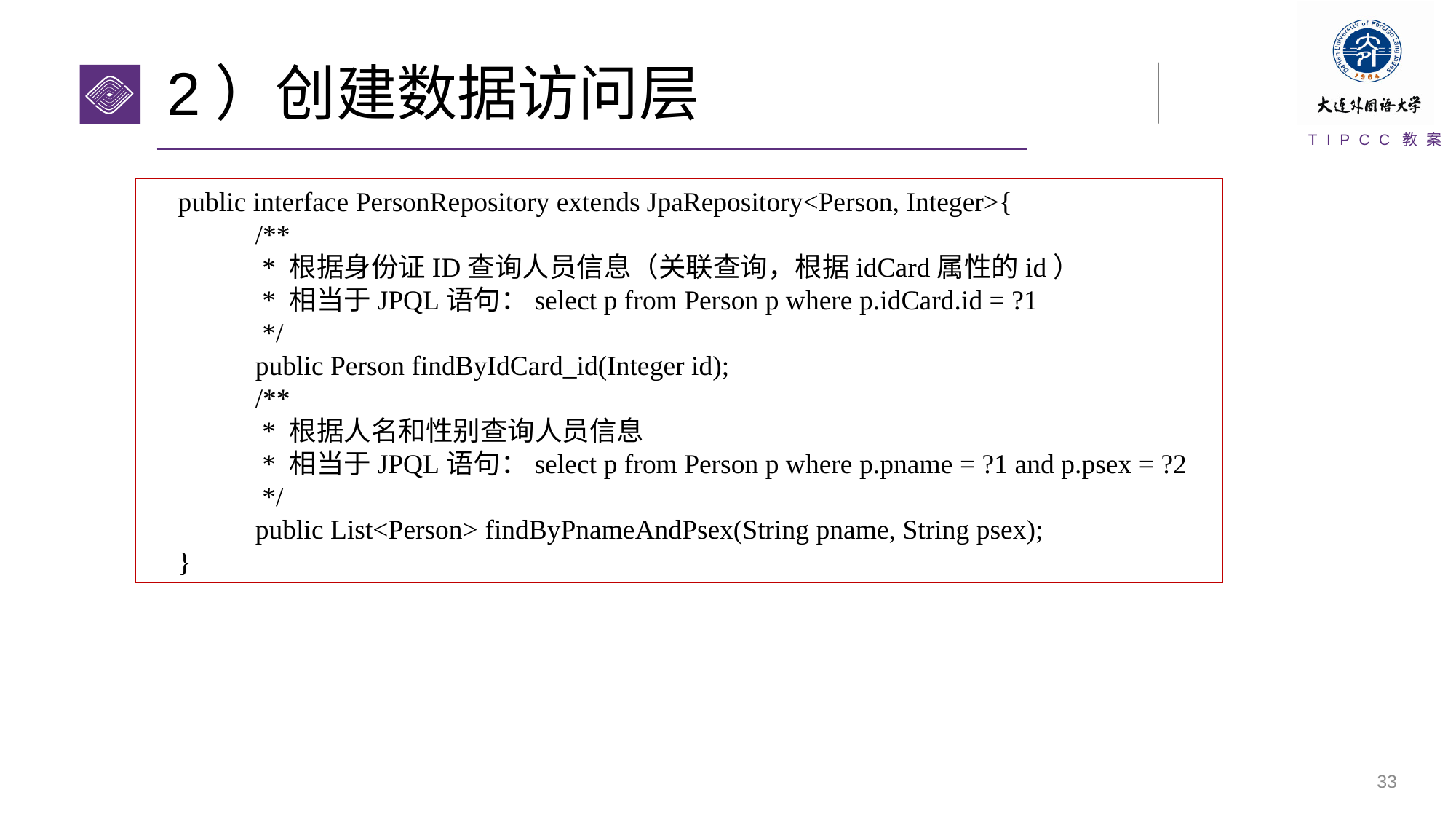

# 2）创建数据访问层
public interface PersonRepository extends JpaRepository<Person, Integer>{
	/**
	 * 根据身份证ID查询人员信息（关联查询，根据idCard属性的id）
	 * 相当于JPQL语句：select p from Person p where p.idCard.id = ?1
	 */
	public Person findByIdCard_id(Integer id);
	/**
	 * 根据人名和性别查询人员信息
	 * 相当于JPQL语句：select p from Person p where p.pname = ?1 and p.psex = ?2
	 */
	public List<Person> findByPnameAndPsex(String pname, String psex);
}
33